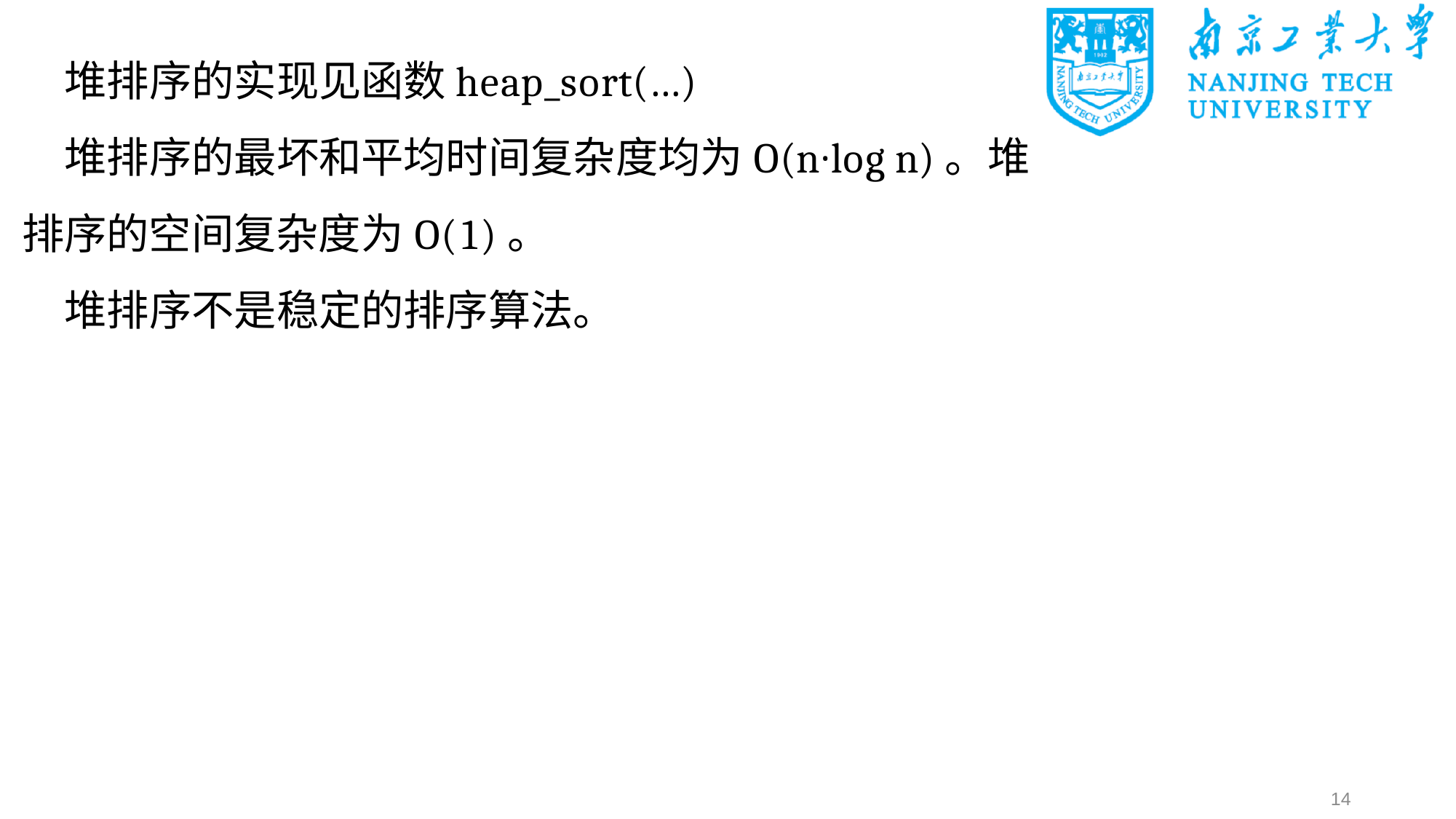

堆排序的实现见函数heap_sort(…)
堆排序的最坏和平均时间复杂度均为O(n∙log n)。堆排序的空间复杂度为O(1)。
堆排序不是稳定的排序算法。
14